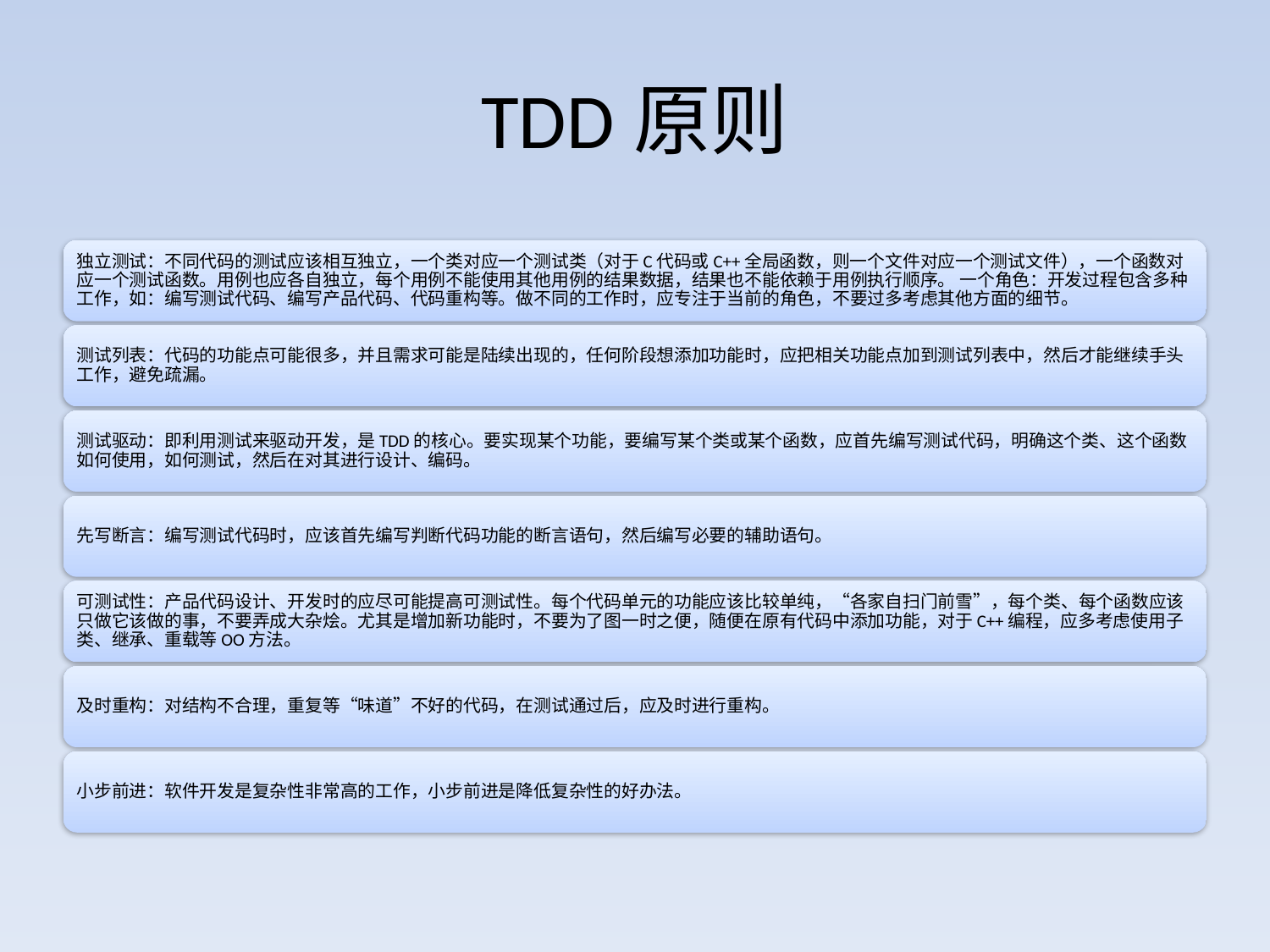

# TDD原则
独立测试：不同代码的测试应该相互独立，一个类对应一个测试类（对于C代码或C++全局函数，则一个文件对应一个测试文件），一个函数对应一个测试函数。用例也应各自独立，每个用例不能使用其他用例的结果数据，结果也不能依赖于用例执行顺序。 一个角色：开发过程包含多种工作，如：编写测试代码、编写产品代码、代码重构等。做不同的工作时，应专注于当前的角色，不要过多考虑其他方面的细节。
测试列表：代码的功能点可能很多，并且需求可能是陆续出现的，任何阶段想添加功能时，应把相关功能点加到测试列表中，然后才能继续手头工作，避免疏漏。
测试驱动：即利用测试来驱动开发，是TDD的核心。要实现某个功能，要编写某个类或某个函数，应首先编写测试代码，明确这个类、这个函数如何使用，如何测试，然后在对其进行设计、编码。
先写断言：编写测试代码时，应该首先编写判断代码功能的断言语句，然后编写必要的辅助语句。
可测试性：产品代码设计、开发时的应尽可能提高可测试性。每个代码单元的功能应该比较单纯，“各家自扫门前雪”，每个类、每个函数应该只做它该做的事，不要弄成大杂烩。尤其是增加新功能时，不要为了图一时之便，随便在原有代码中添加功能，对于C++编程，应多考虑使用子类、继承、重载等OO方法。
及时重构：对结构不合理，重复等“味道”不好的代码，在测试通过后，应及时进行重构。
小步前进：软件开发是复杂性非常高的工作，小步前进是降低复杂性的好办法。